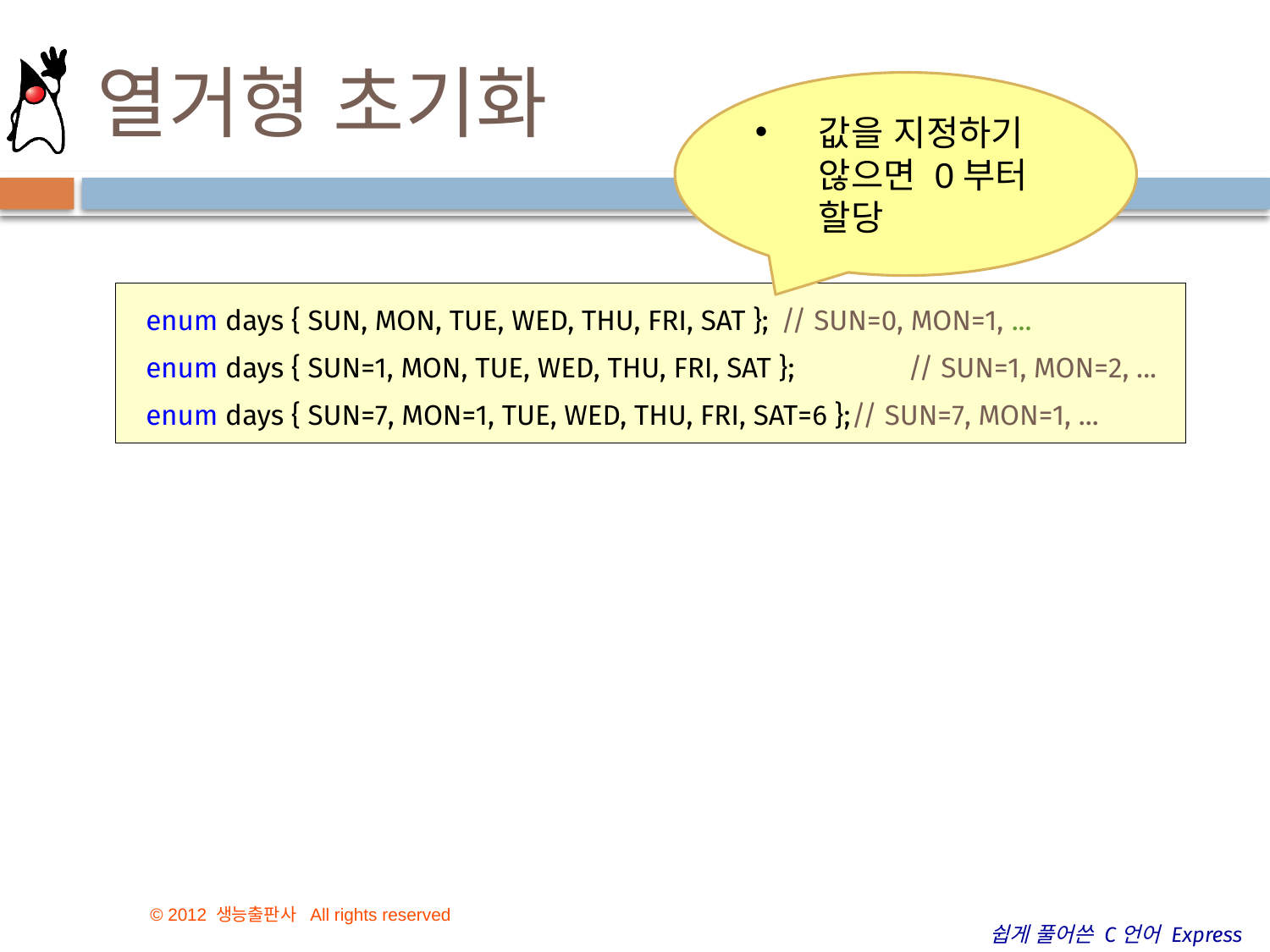

# 열거형 초기화
값을 지정하기 않으면 0부터 할당
enum days { SUN, MON, TUE, WED, THU, FRI, SAT };	// SUN=0, MON=1, ...
enum days { SUN=1, MON, TUE, WED, THU, FRI, SAT };	// SUN=1, MON=2, ...
enum days { SUN=7, MON=1, TUE, WED, THU, FRI, SAT=6 };// SUN=7, MON=1, ...